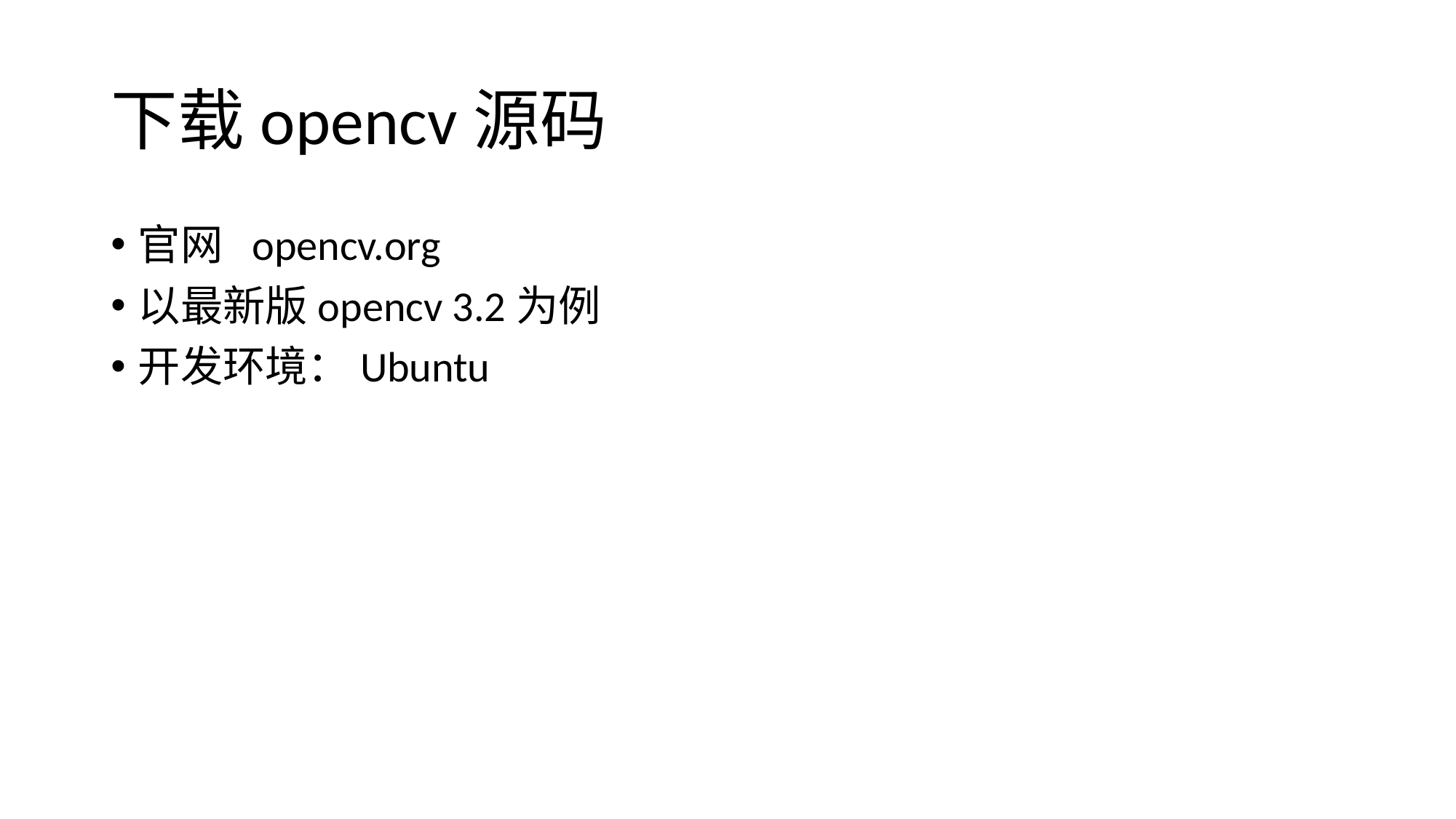

# 下载opencv源码
官网  opencv.org
以最新版opencv 3.2为例
开发环境：Ubuntu